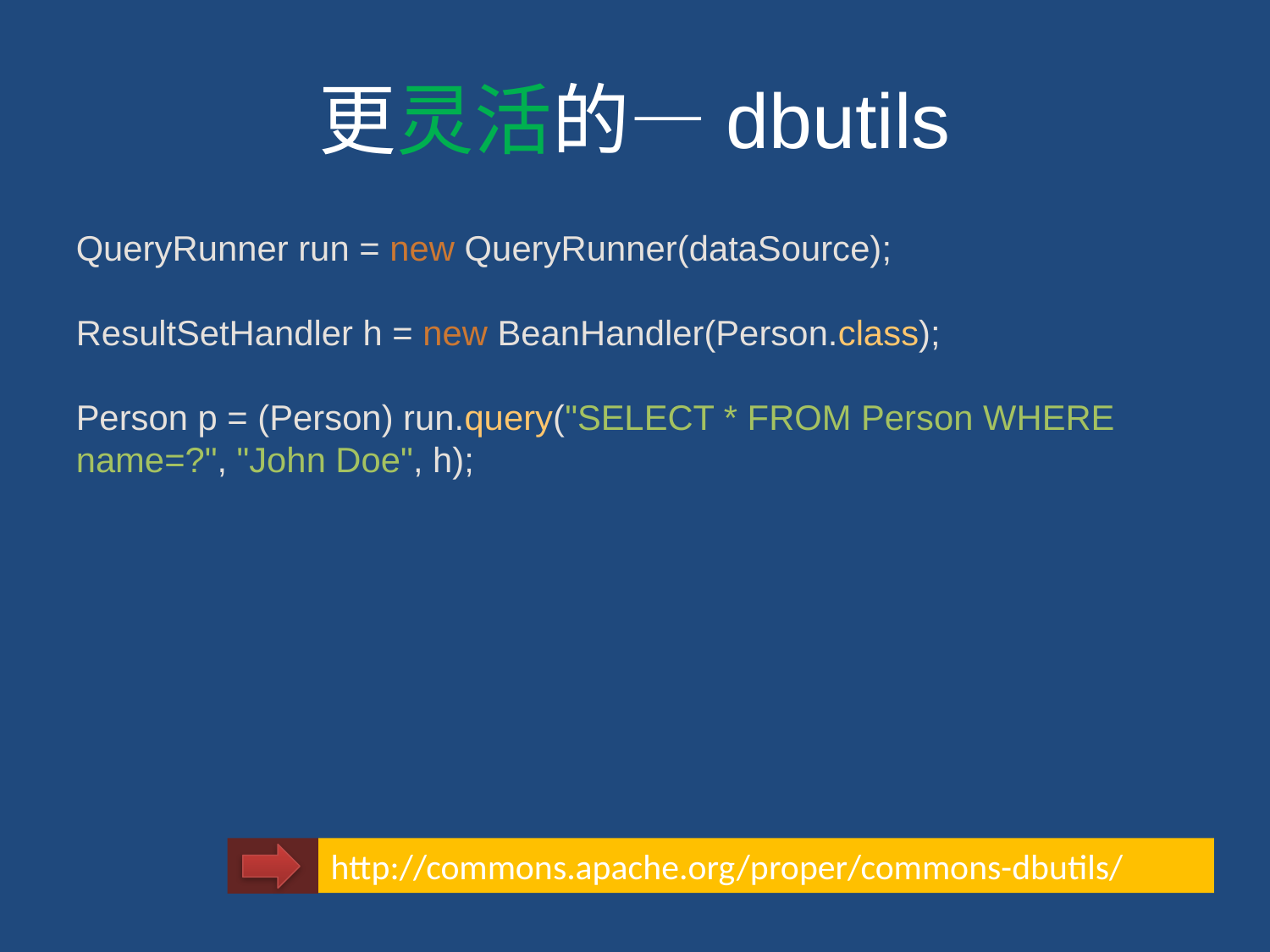

# 更灵活的—dbutils
QueryRunner run = new QueryRunner(dataSource);
ResultSetHandler h = new BeanHandler(Person.class);
Person p = (Person) run.query("SELECT * FROM Person WHERE name=?", "John Doe", h);

http://commons.apache.org/proper/commons-dbutils/